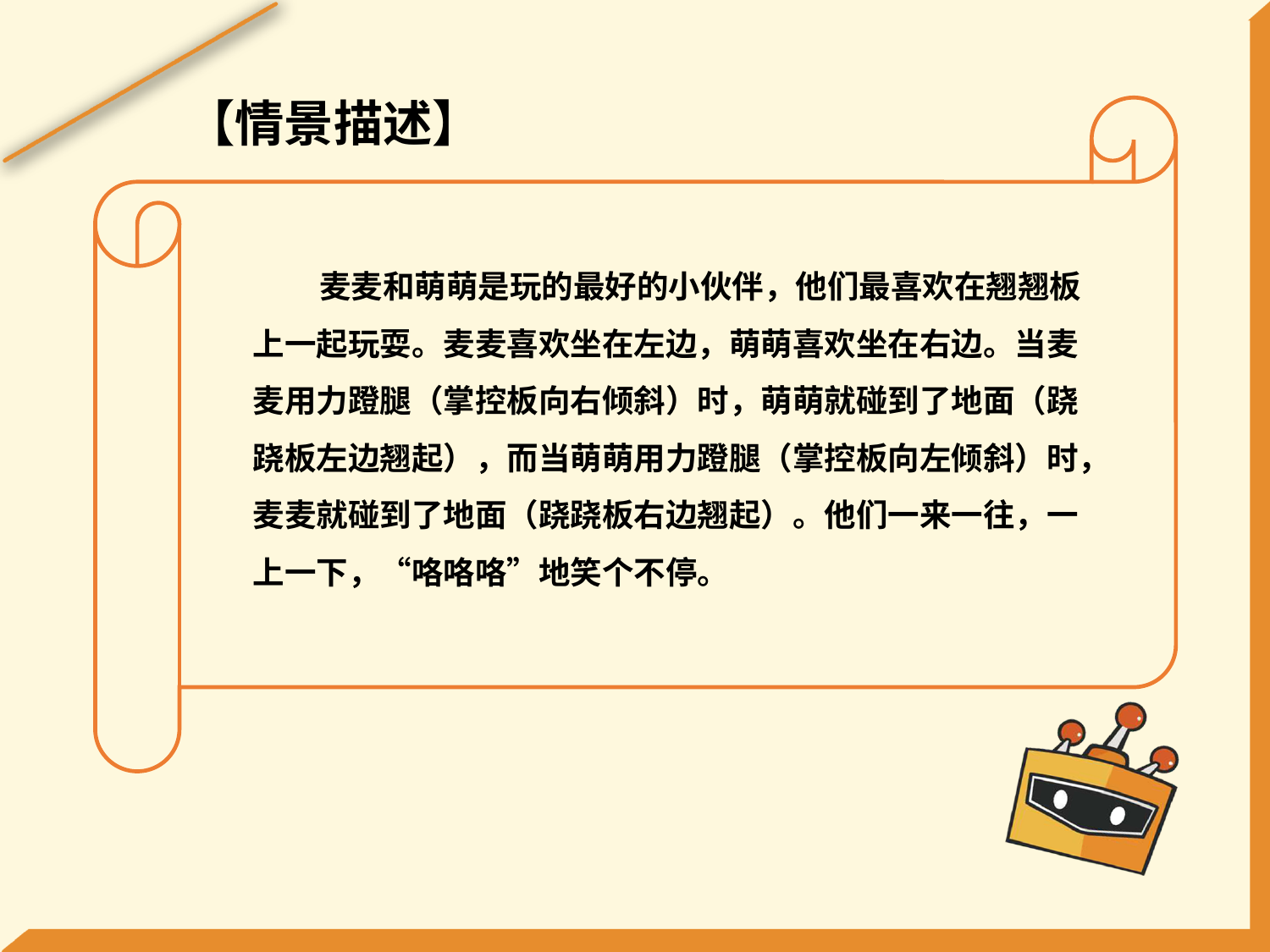

【情景描述】

   麦麦和萌萌是玩的最好的小伙伴，他们最喜欢在翘翘板上一起玩耍。麦麦喜欢坐在左边，萌萌喜欢坐在右边。当麦麦用力蹬腿（掌控板向右倾斜）时，萌萌就碰到了地面（跷跷板左边翘起），而当萌萌用力蹬腿（掌控板向左倾斜）时，麦麦就碰到了地面（跷跷板右边翘起）。他们一来一往，一上一下，“咯咯咯”地笑个不停。